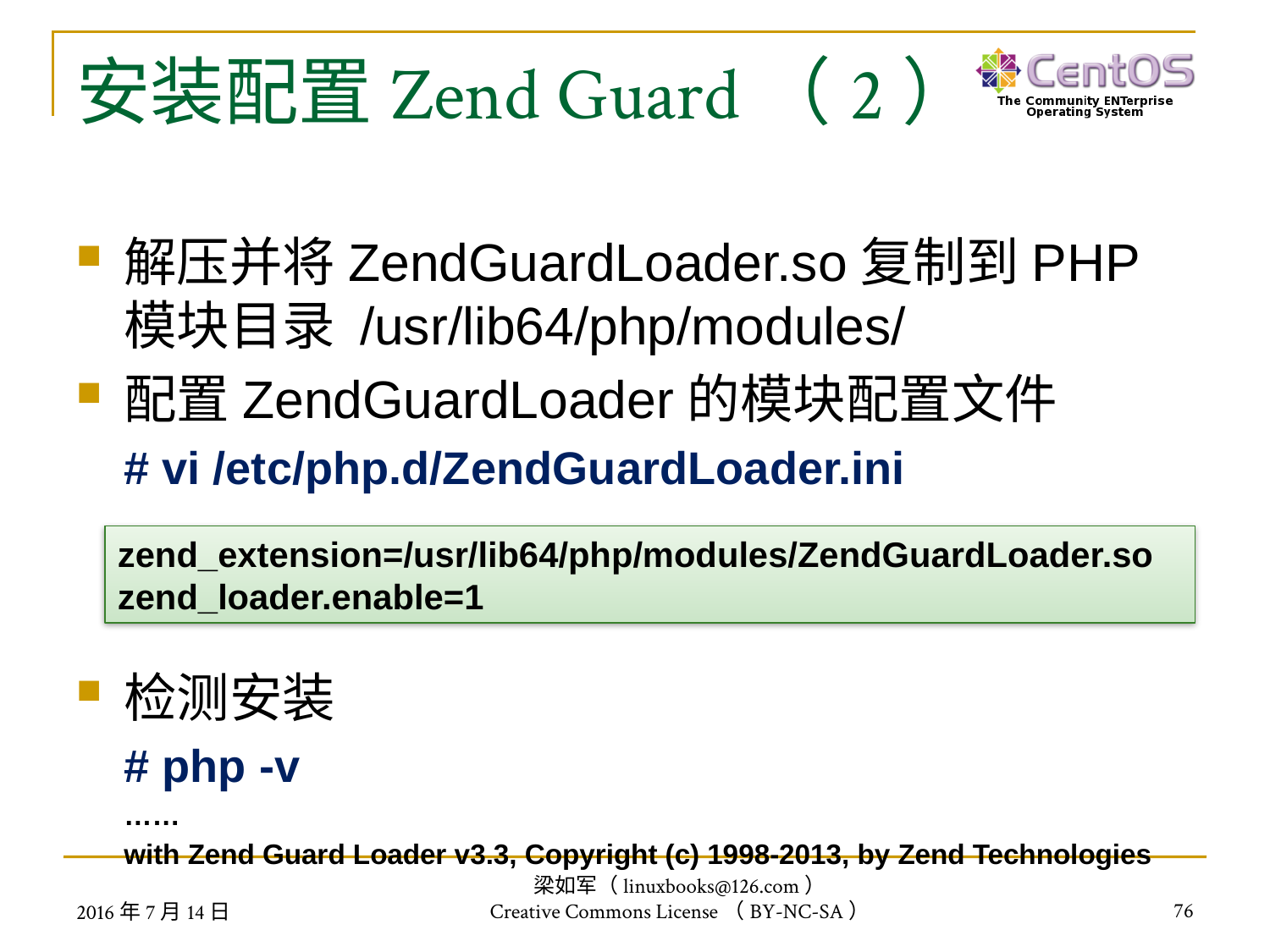

# 安装配置Zend Guard（2）
解压并将ZendGuardLoader.so复制到PHP模块目录 /usr/lib64/php/modules/
配置ZendGuardLoader的模块配置文件
# vi /etc/php.d/ZendGuardLoader.ini

检测安装
# php -v
……
with Zend Guard Loader v3.3, Copyright (c) 1998-2013, by Zend Technologies

zend_extension=/usr/lib64/php/modules/ZendGuardLoader.so
zend_loader.enable=1
梁如军（linuxbooks@126.com）
Creative Commons License（BY-NC-SA）
2016年7月14日
76